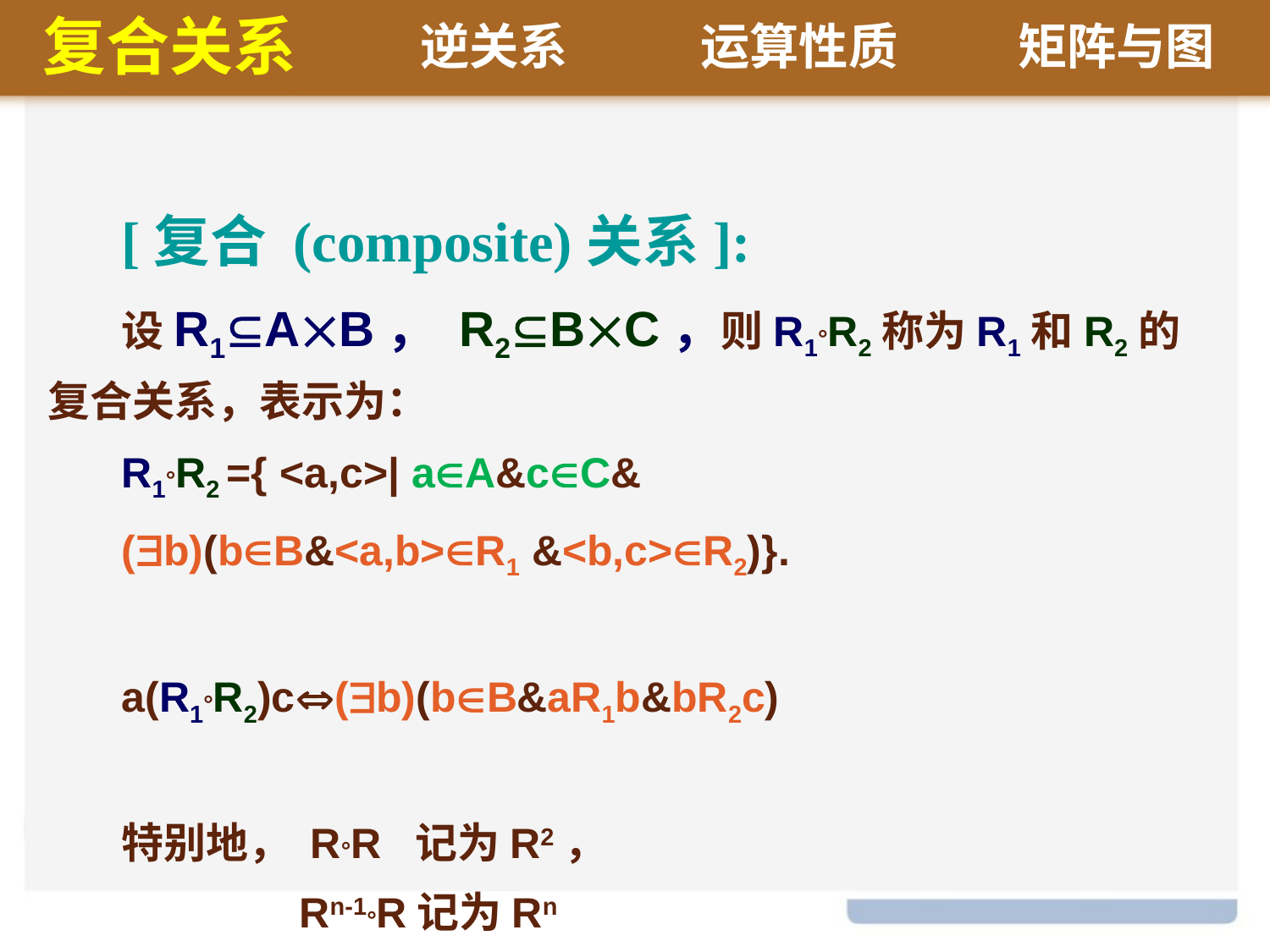

复合关系
逆关系
运算性质
矩阵与图
[复合 (composite)关系]:
设R1⊆A×B， R2⊆B×C，则R1°R2称为R1和R2的复合关系，表示为：
R1°R2 ={ <a,c>| a∈A&c∈C&
(∃b)(b∈B&<a,b>∈R1 &<b,c>∈R2)}.

a(R1°R2)c⇔(∃b)(b∈B&aR1b&bR2c)

特别地， R°R  记为R2，
               Rn-1°R记为Rn